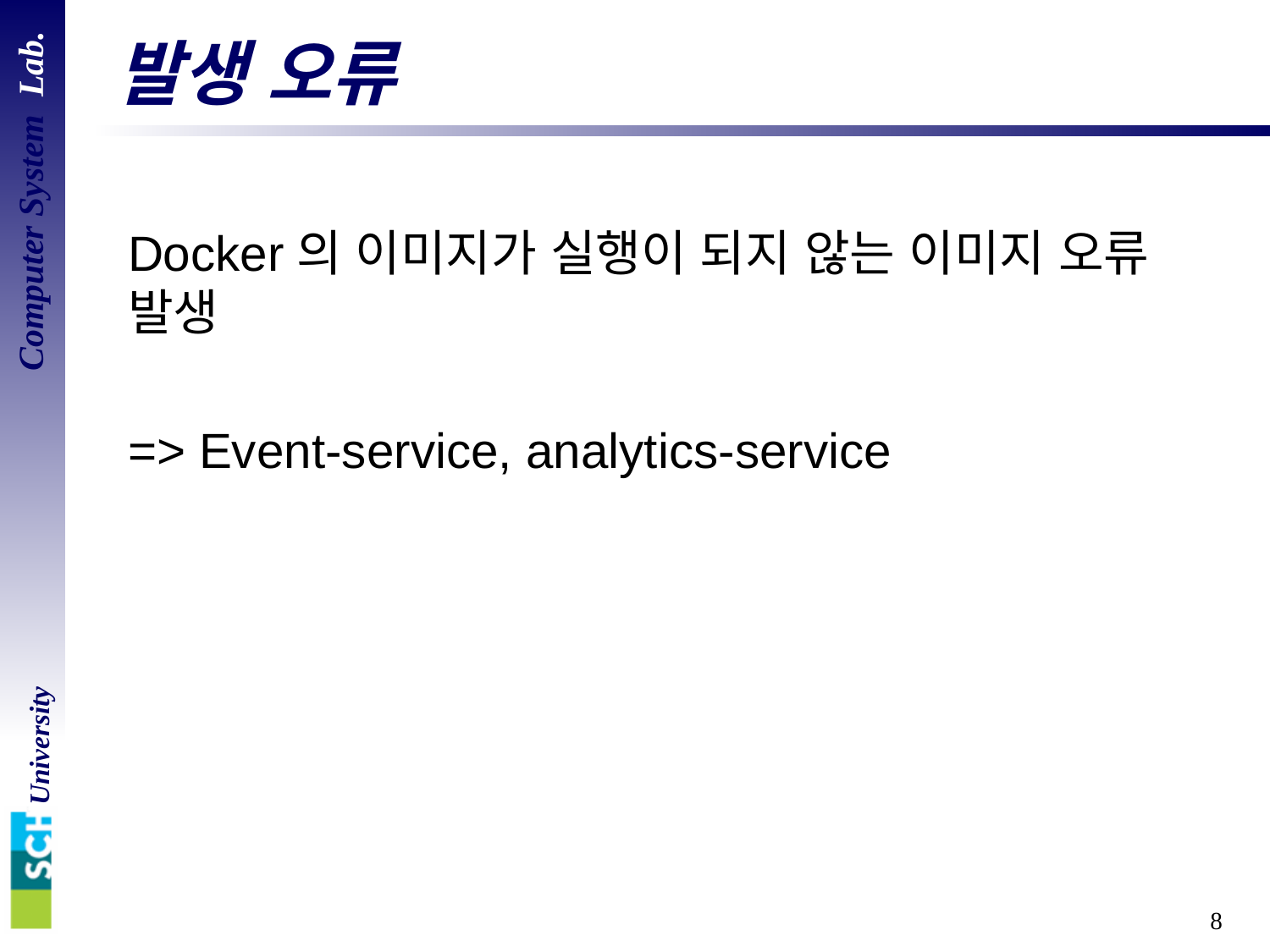

# 발생 오류

Docker의 이미지가 실행이 되지 않는 이미지 오류 발생

=> Event-service, analytics-service